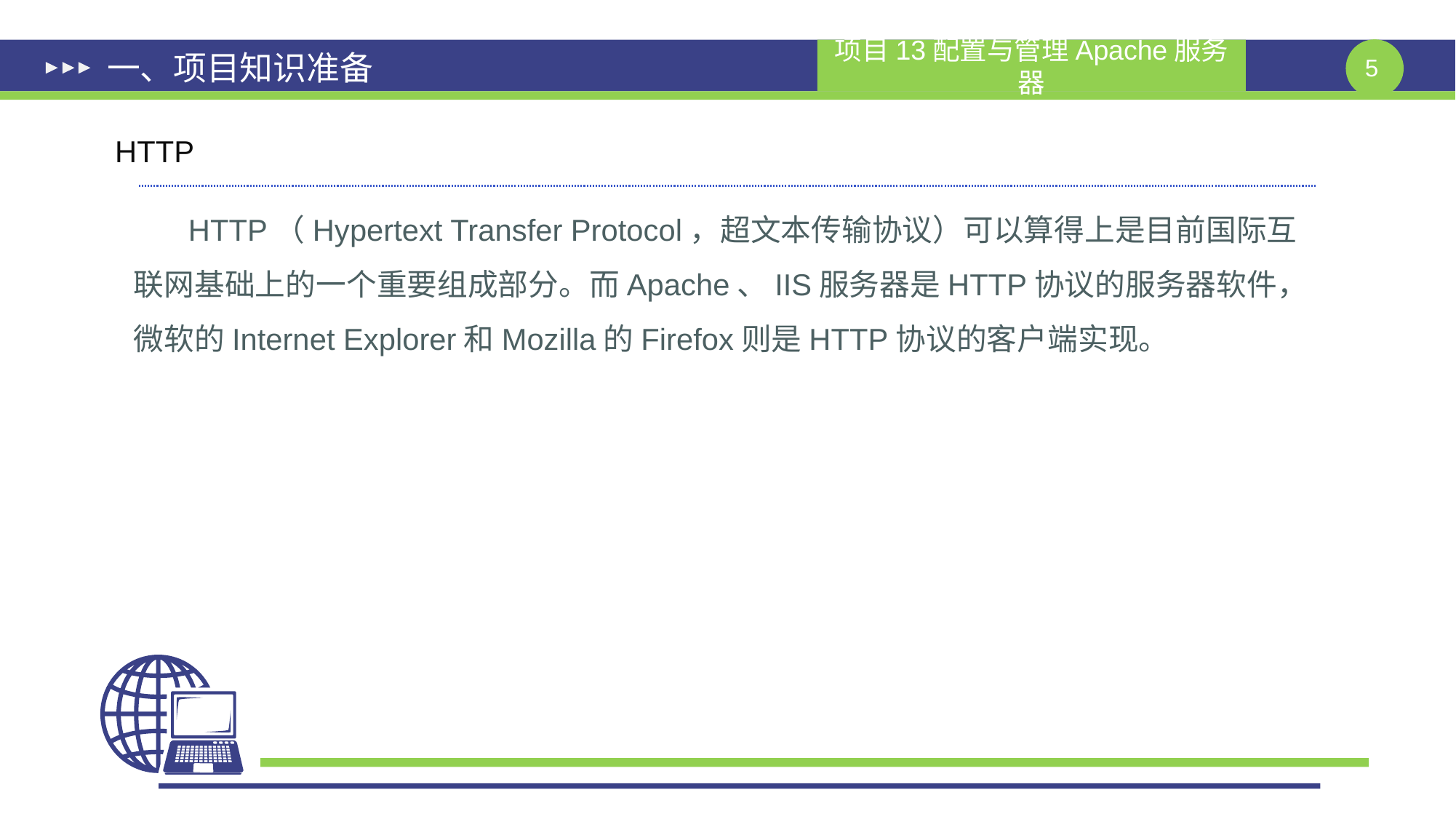

# 一、项目知识准备
HTTP

HTTP（Hypertext Transfer Protocol，超文本传输协议）可以算得上是目前国际互联网基础上的一个重要组成部分。而Apache、IIS服务器是HTTP协议的服务器软件，微软的Internet Explorer和Mozilla的Firefox则是HTTP协议的客户端实现。